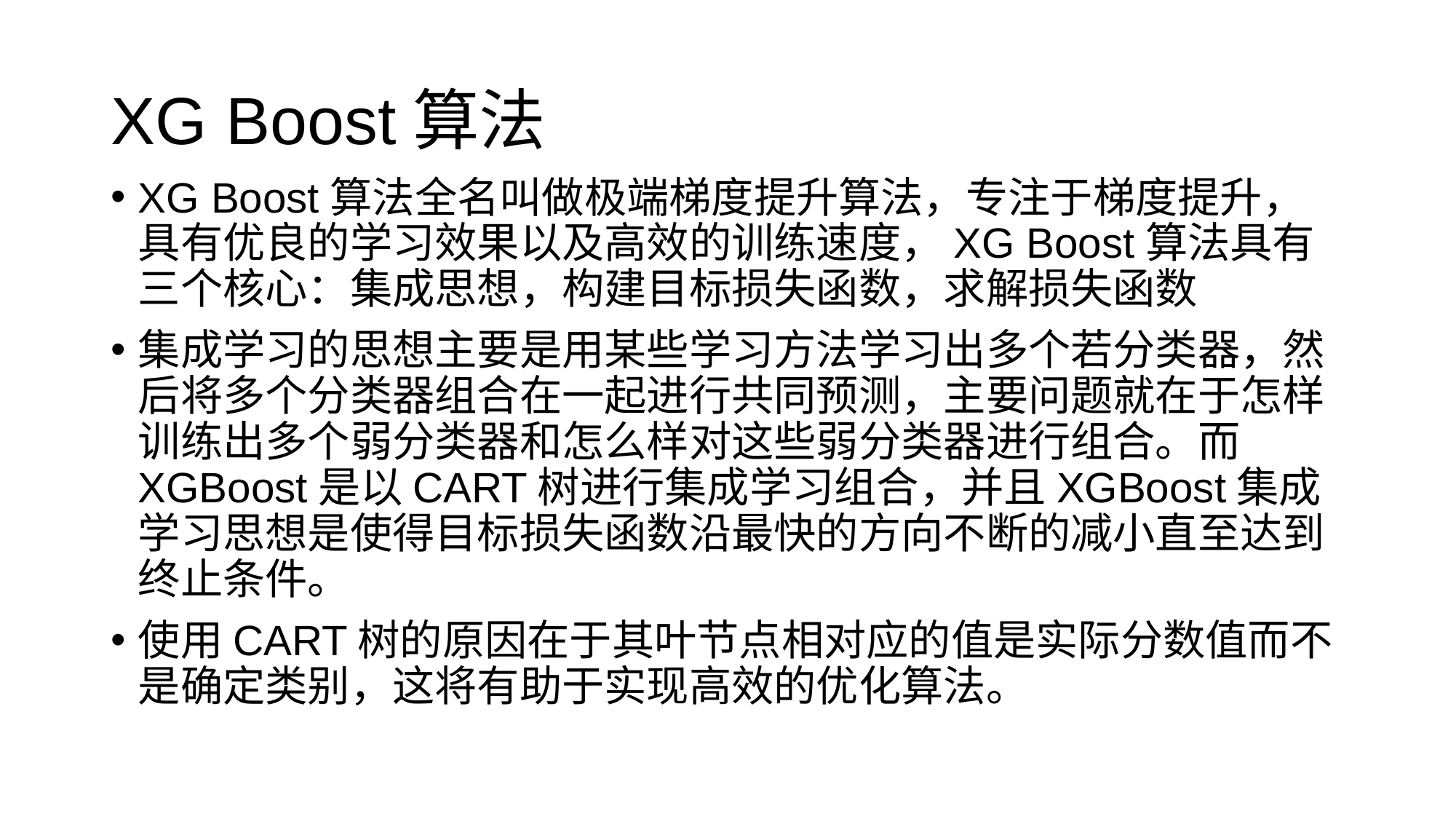

# XG Boost算法
XG Boost算法全名叫做极端梯度提升算法，专注于梯度提升，具有优良的学习效果以及高效的训练速度，XG Boost算法具有三个核心：集成思想，构建目标损失函数，求解损失函数
集成学习的思想主要是用某些学习方法学习出多个若分类器，然后将多个分类器组合在一起进行共同预测，主要问题就在于怎样训练出多个弱分类器和怎么样对这些弱分类器进行组合。而XGBoost是以CART树进行集成学习组合，并且XGBoost集成学习思想是使得目标损失函数沿最快的方向不断的减小直至达到终止条件。
使用CART树的原因在于其叶节点相对应的值是实际分数值而不是确定类别，这将有助于实现高效的优化算法。